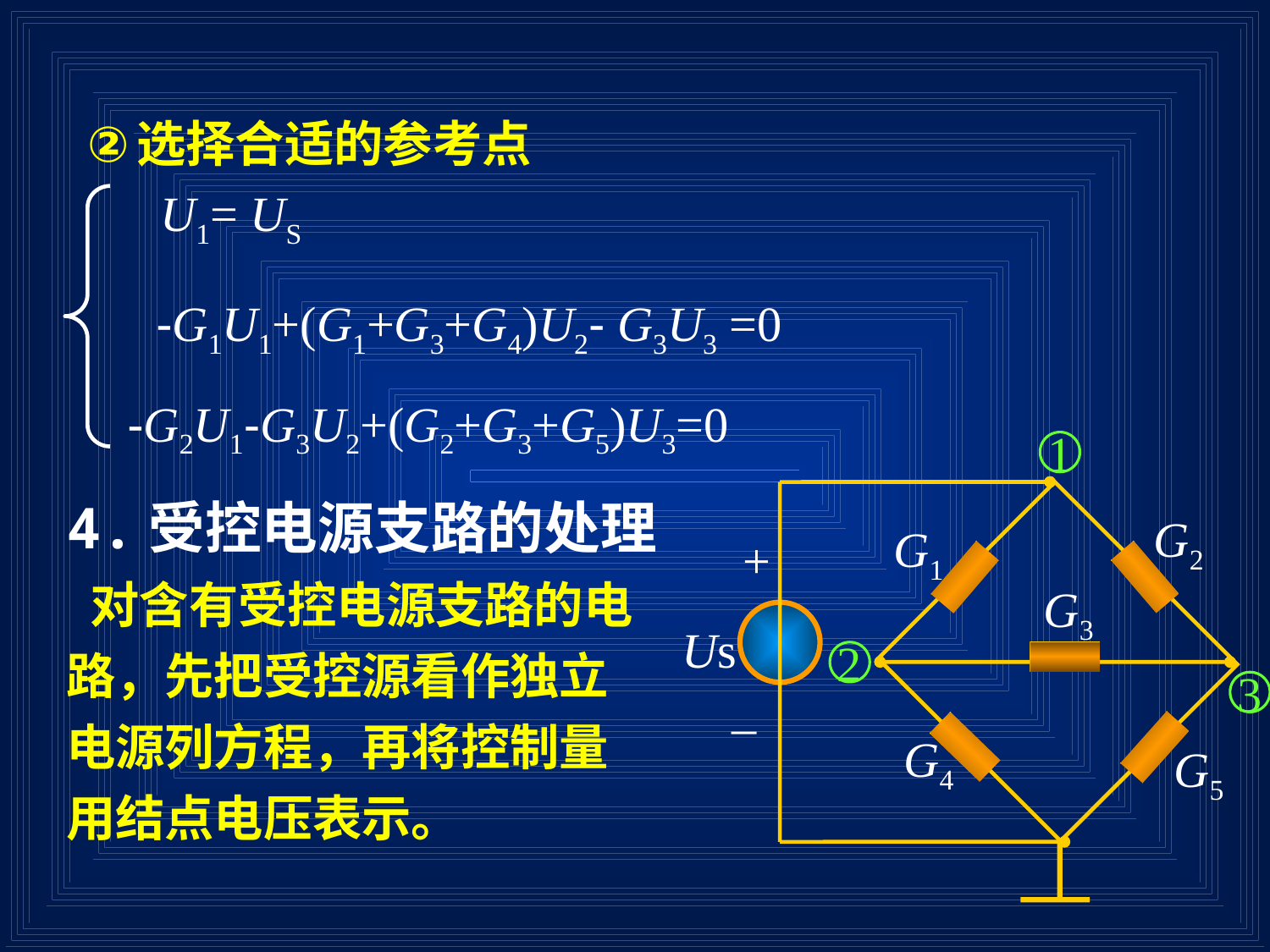

选择合适的参考点
U1= US

-G1U1+(G1+G3+G4)U2- G3U3 =0
-G2U1-G3U2+(G2+G3+G5)U3=0
1

G2
G1
+

G3

Us

2

3
_
G4

G5

4.受控电源支路的处理
       对含有受控电源支路的电路，先把受控源看作独立电源列方程，再将控制量用结点电压表示。